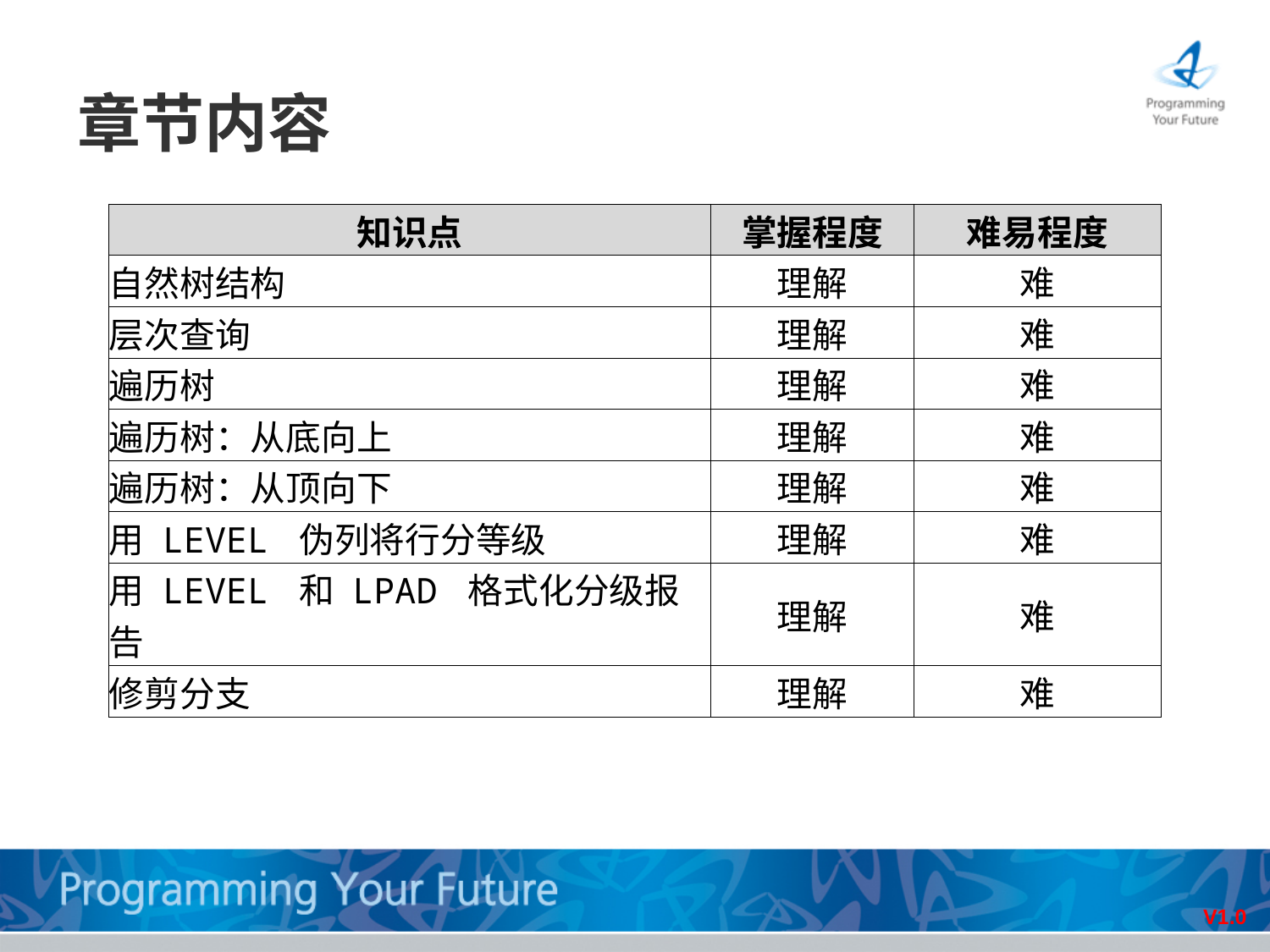

章节内容
| 知识点 | 掌握程度 | 难易程度 |
| --- | --- | --- |
| 自然树结构 | 理解 | 难 |
| 层次查询 | 理解 | 难 |
| 遍历树 | 理解 | 难 |
| 遍历树：从底向上 | 理解 | 难 |
| 遍历树：从顶向下 | 理解 | 难 |
| 用 LEVEL 伪列将行分等级 | 理解 | 难 |
| 用 LEVEL 和 LPAD 格式化分级报告 | 理解 | 难 |
| 修剪分支 | 理解 | 难 |